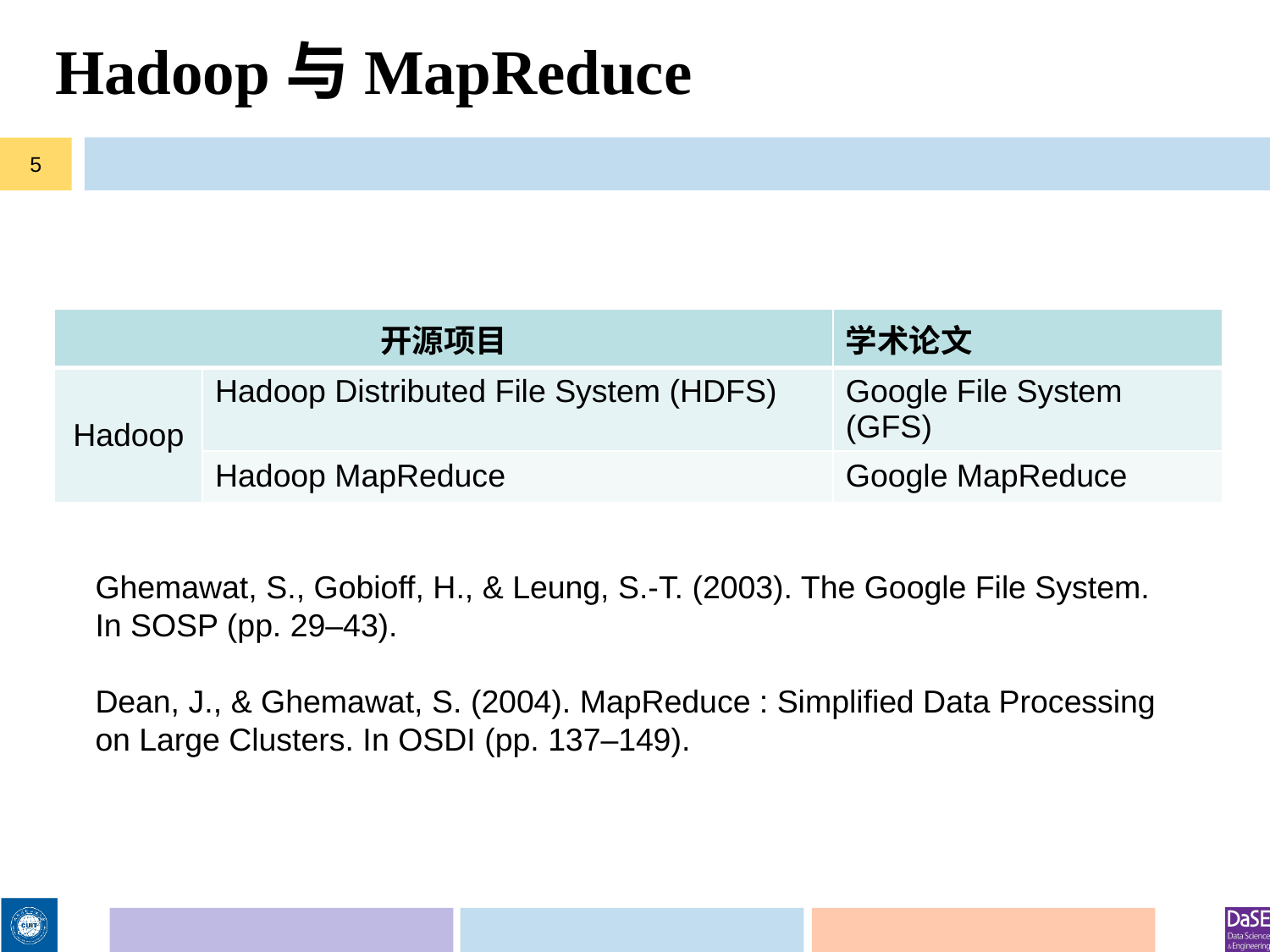

# Hadoop与MapReduce
5
| 开源项目 |  | 学术论文 |
| --- | --- | --- |
| Hadoop | Hadoop Distributed File System (HDFS) | Google File System (GFS) |
|  | Hadoop MapReduce | Google MapReduce |
Ghemawat, S., Gobioff, H., & Leung, S.-T. (2003). The Google File System. In SOSP (pp. 29–43).

Dean, J., & Ghemawat, S. (2004). MapReduce : Simplified Data Processing on Large Clusters. In OSDI (pp. 137–149).